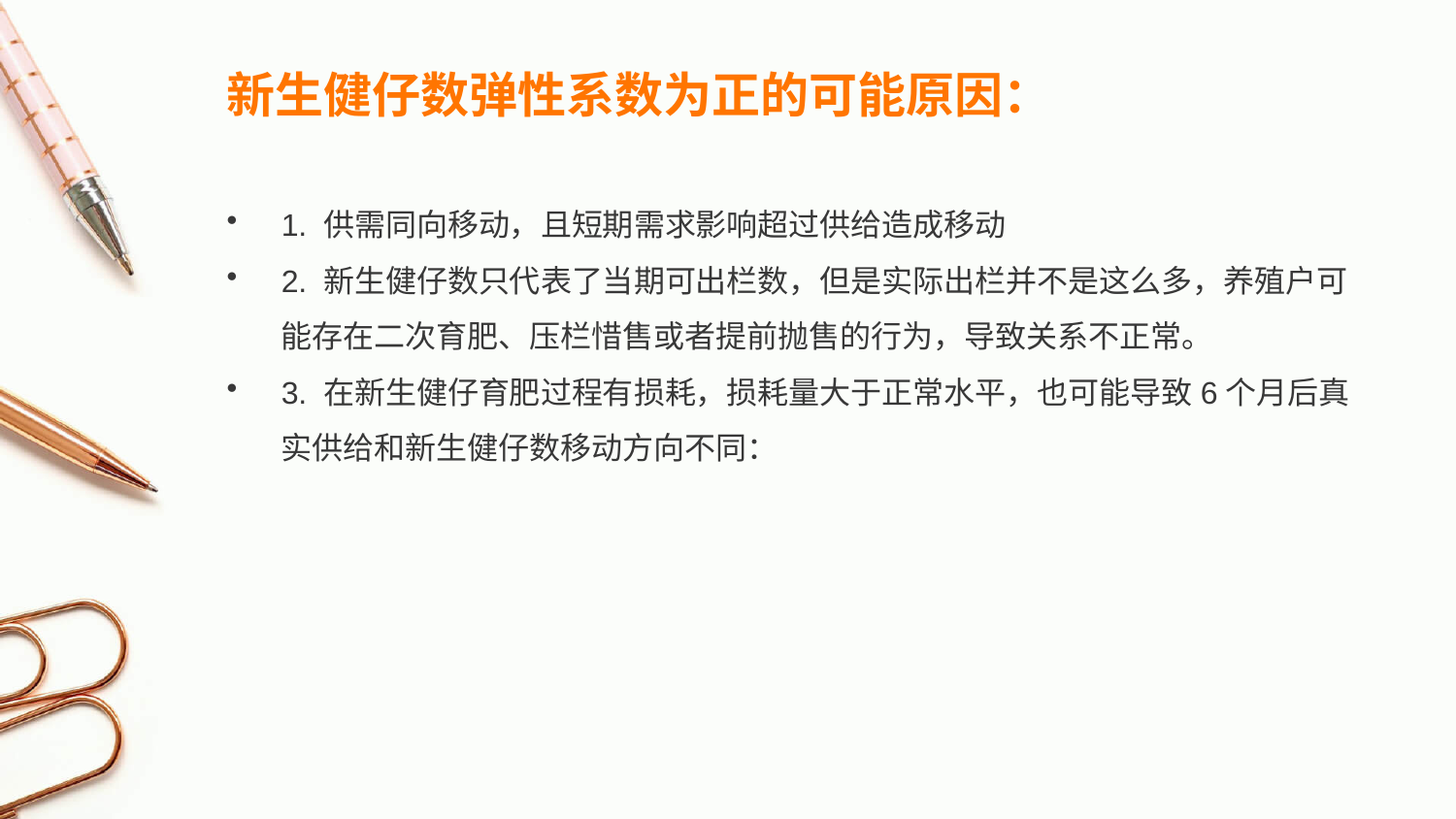

新生健仔数弹性系数为正的可能原因：
1. 供需同向移动，且短期需求影响超过供给造成移动
2. 新生健仔数只代表了当期可出栏数，但是实际出栏并不是这么多，养殖户可能存在二次育肥、压栏惜售或者提前抛售的行为，导致关系不正常。
3. 在新生健仔育肥过程有损耗，损耗量大于正常水平，也可能导致6个月后真实供给和新生健仔数移动方向不同：